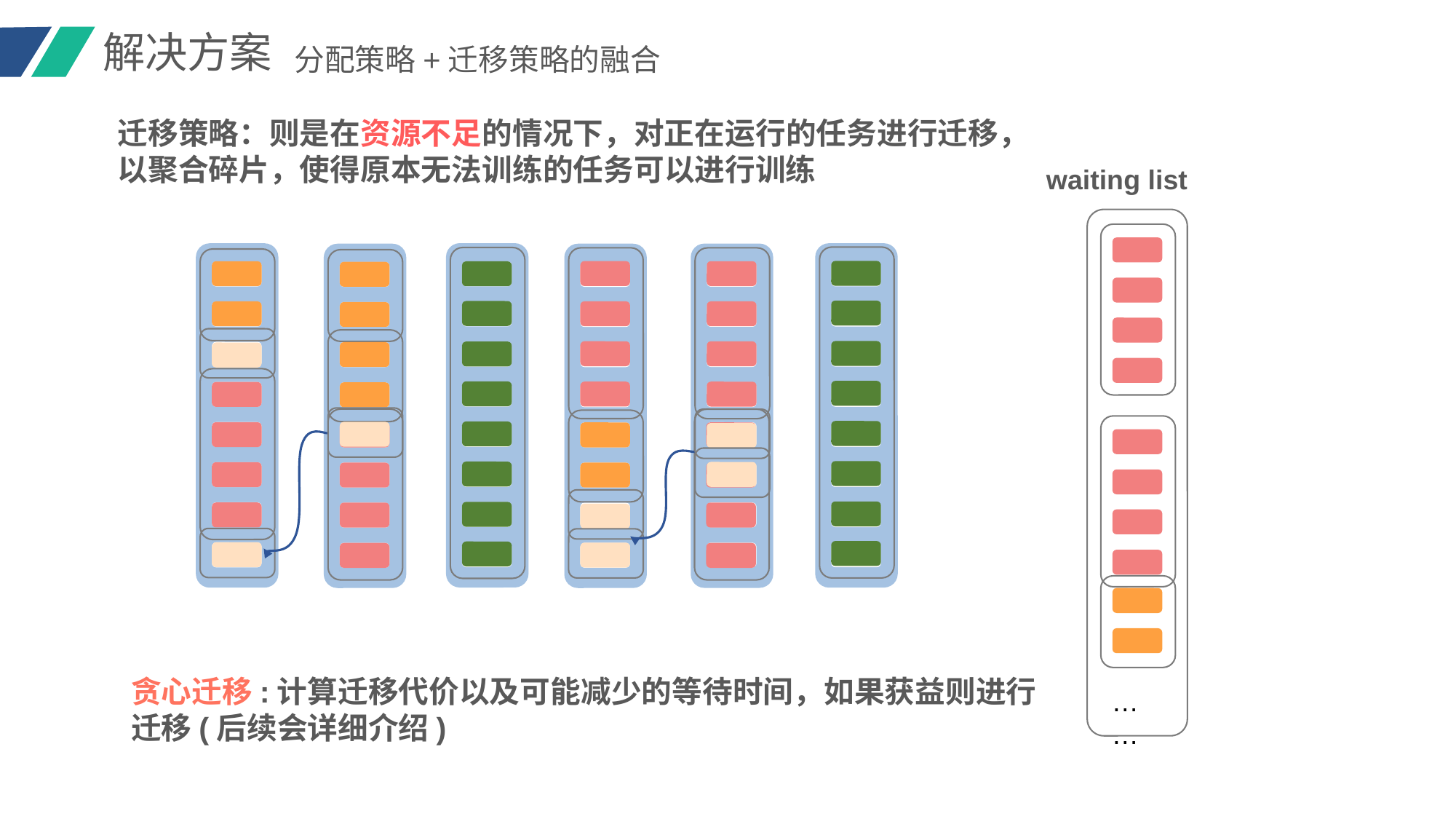

解决方案

分配策略+迁移策略的融合

迁移策略：则是在资源不足的情况下，对正在运行的任务进行迁移，以聚合碎片，使得原本无法训练的任务可以进行训练
waiting list

贪心迁移:计算迁移代价以及可能减少的等待时间，如果获益则进行迁移(后续会详细介绍)
……